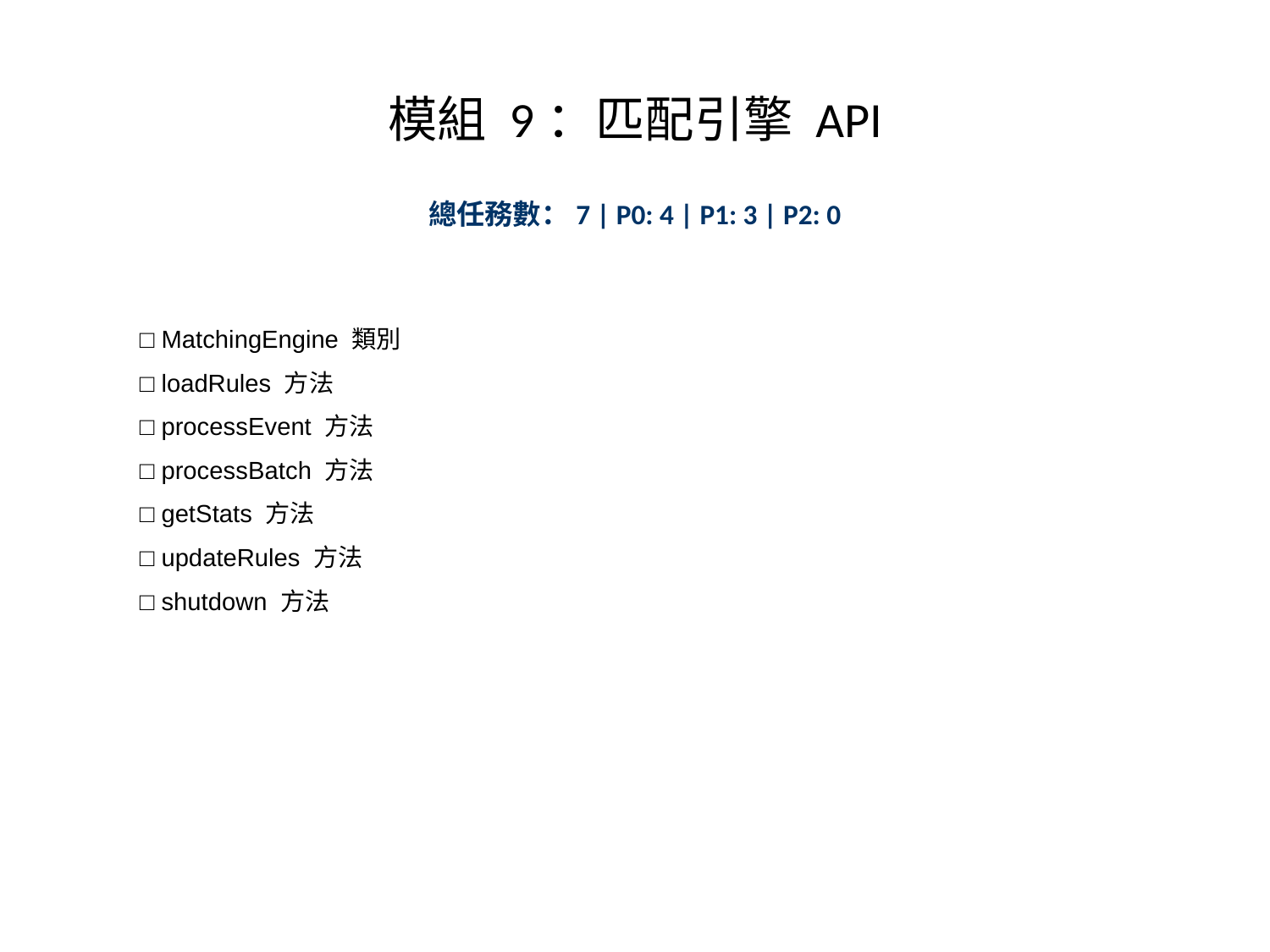

# 模組 9：匹配引擎 API
總任務數：7 | P0: 4 | P1: 3 | P2: 0
□ MatchingEngine 類別
□ loadRules 方法
□ processEvent 方法
□ processBatch 方法
□ getStats 方法
□ updateRules 方法
□ shutdown 方法